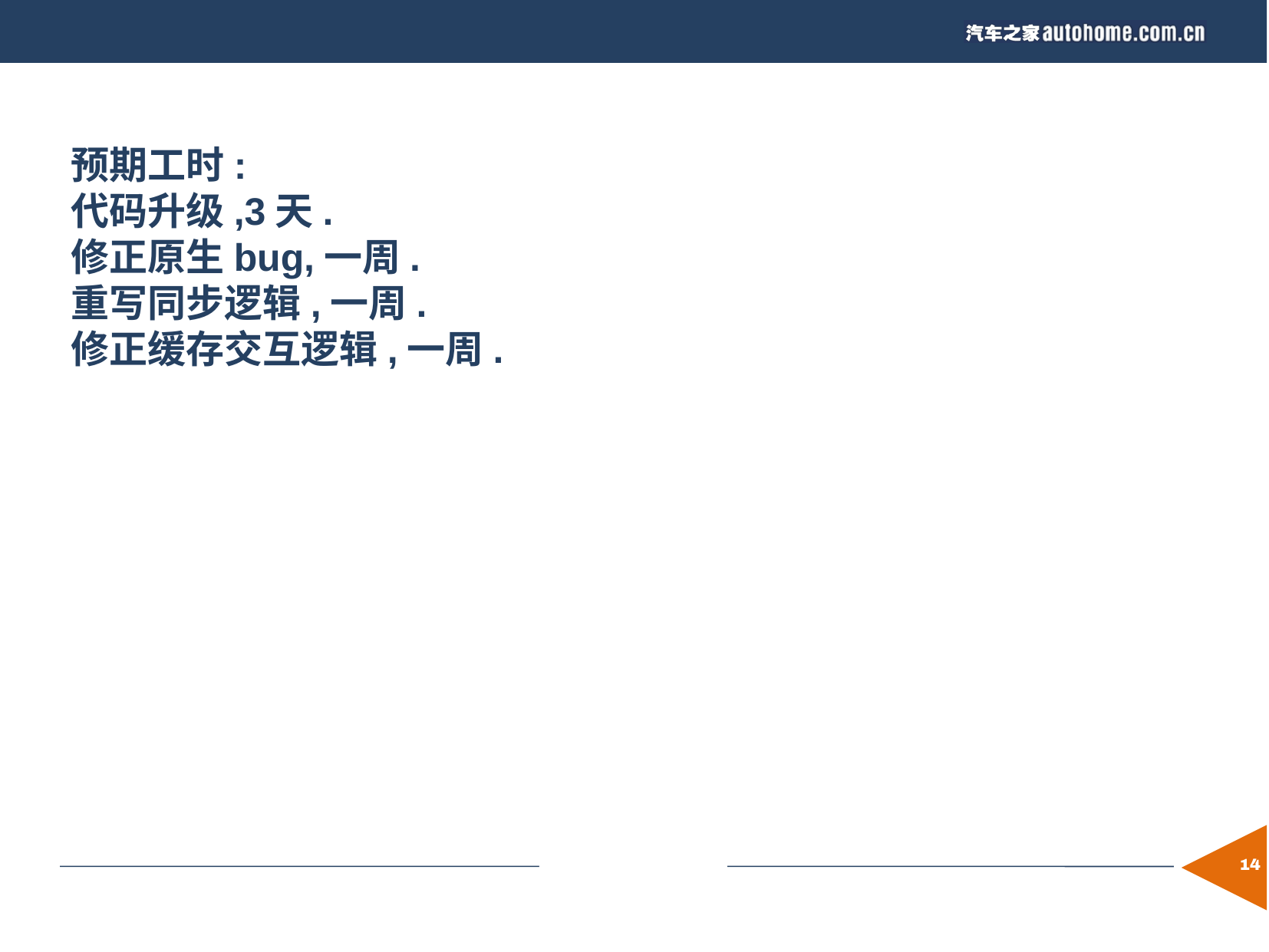

预期工时:
代码升级,3天.
修正原生bug,一周.
重写同步逻辑,一周.
修正缓存交互逻辑,一周.

14